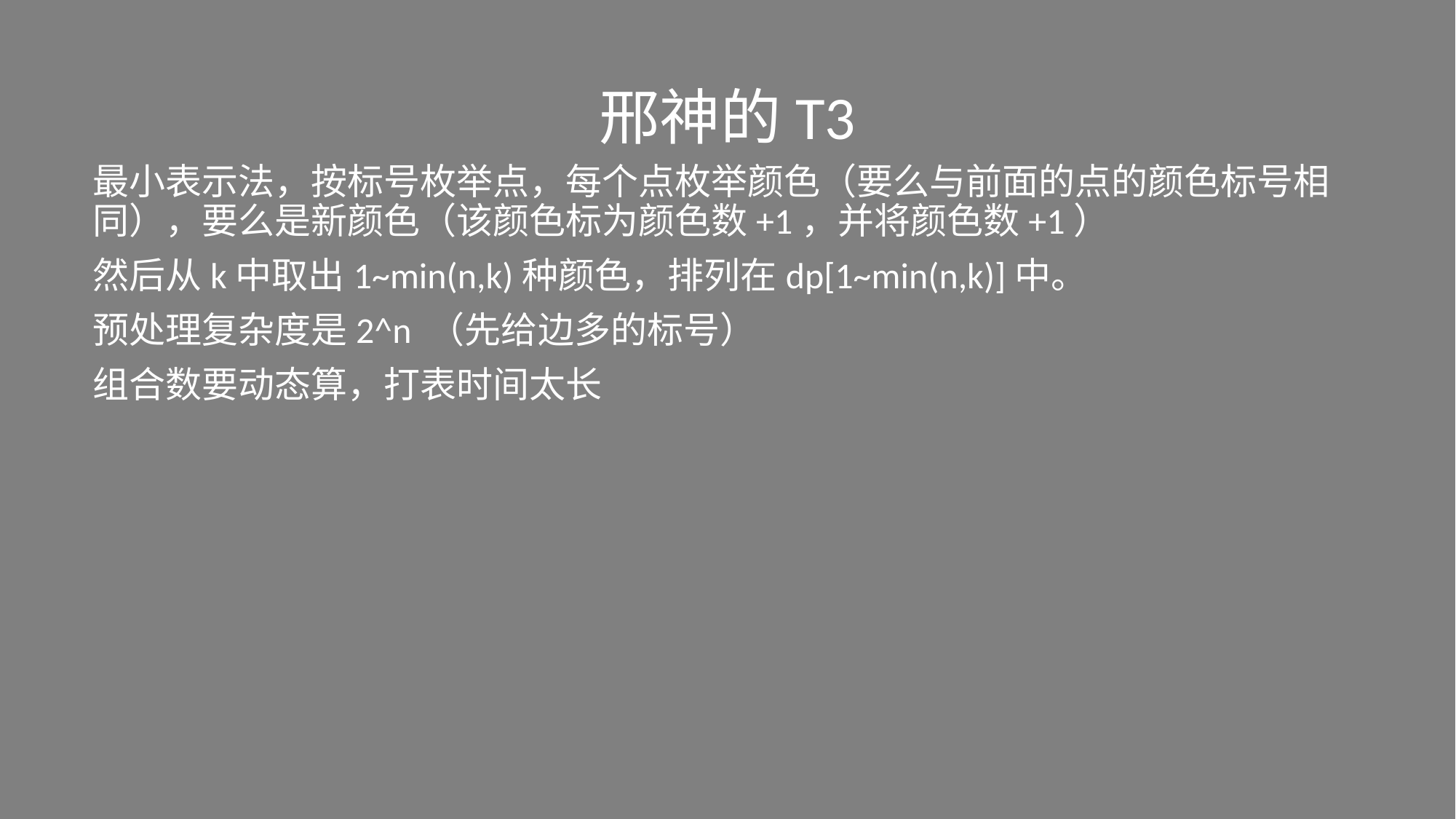

# 邢神的T3
最小表示法，按标号枚举点，每个点枚举颜色（要么与前面的点的颜色标号相同），要么是新颜色（该颜色标为颜色数+1，并将颜色数+1）
然后从k中取出1~min(n,k)种颜色，排列在dp[1~min(n,k)]中。
预处理复杂度是2^n （先给边多的标号）
组合数要动态算，打表时间太长